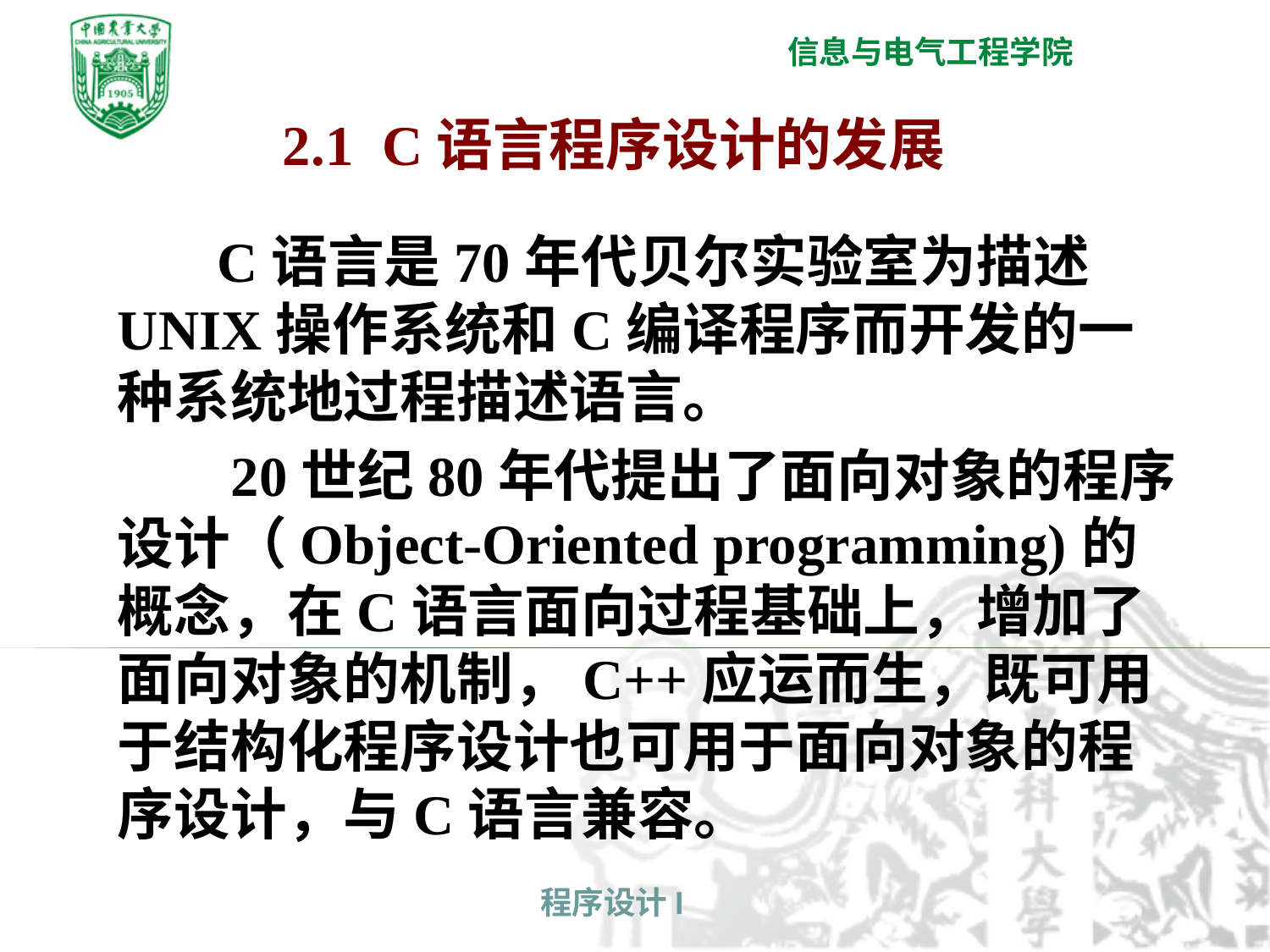

2.1  C语言程序设计的发展
       C语言是70年代贝尔实验室为描述UNIX操作系统和C编译程序而开发的一种系统地过程描述语言。
        20世纪80年代提出了面向对象的程序设计（Object-Oriented programming)的概念，在C语言面向过程基础上，增加了面向对象的机制，C++应运而生，既可用于结构化程序设计也可用于面向对象的程序设计，与C语言兼容。